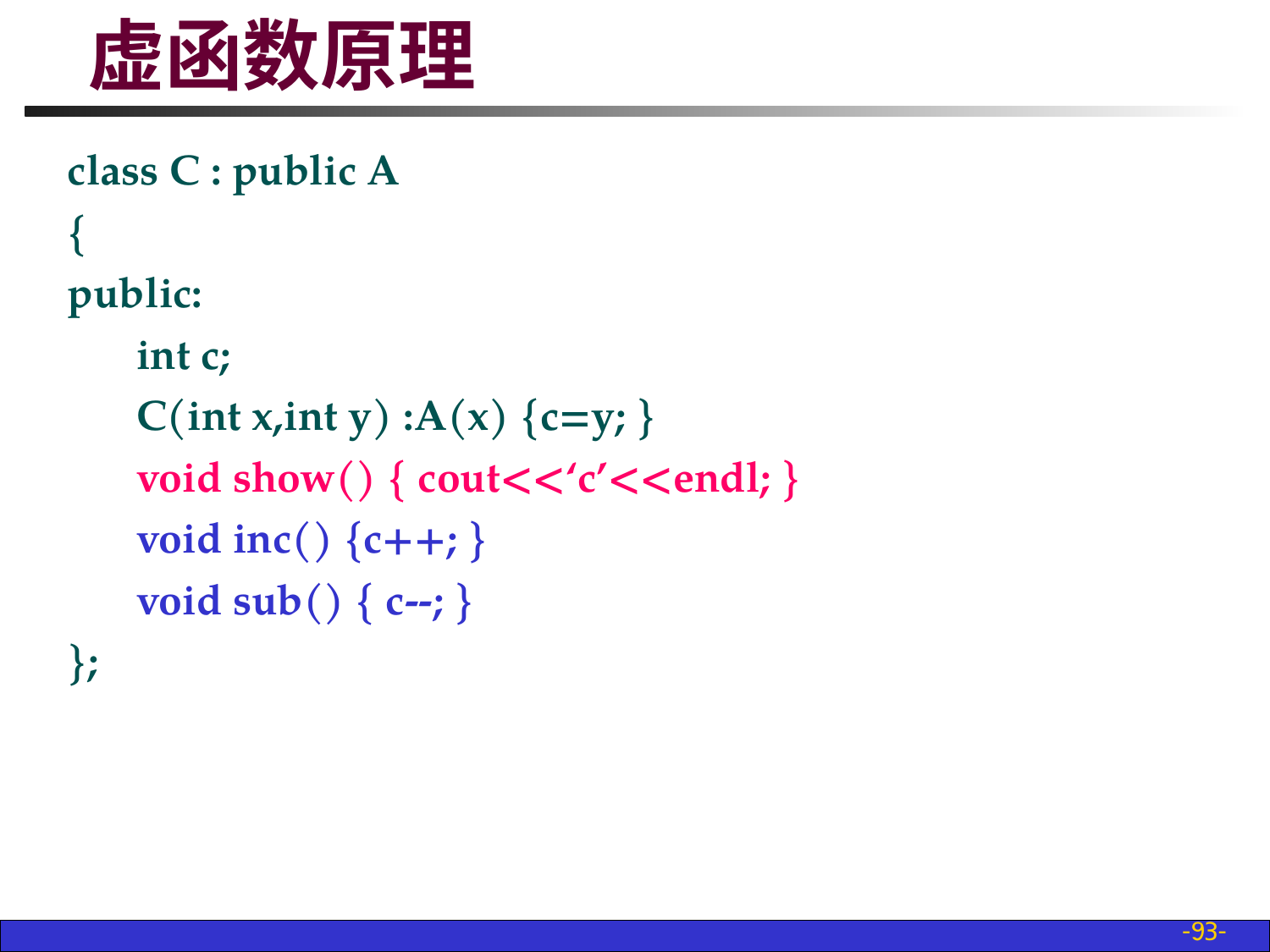

# 虚函数原理
class C : public A
{
public:
	  int c;
	  C(int x,int y) :A(x) {c=y; }
	  void show() { cout<<‘c’<<endl; }
	  void inc() {c++; }
	  void sub() { c--; }
};
-93-